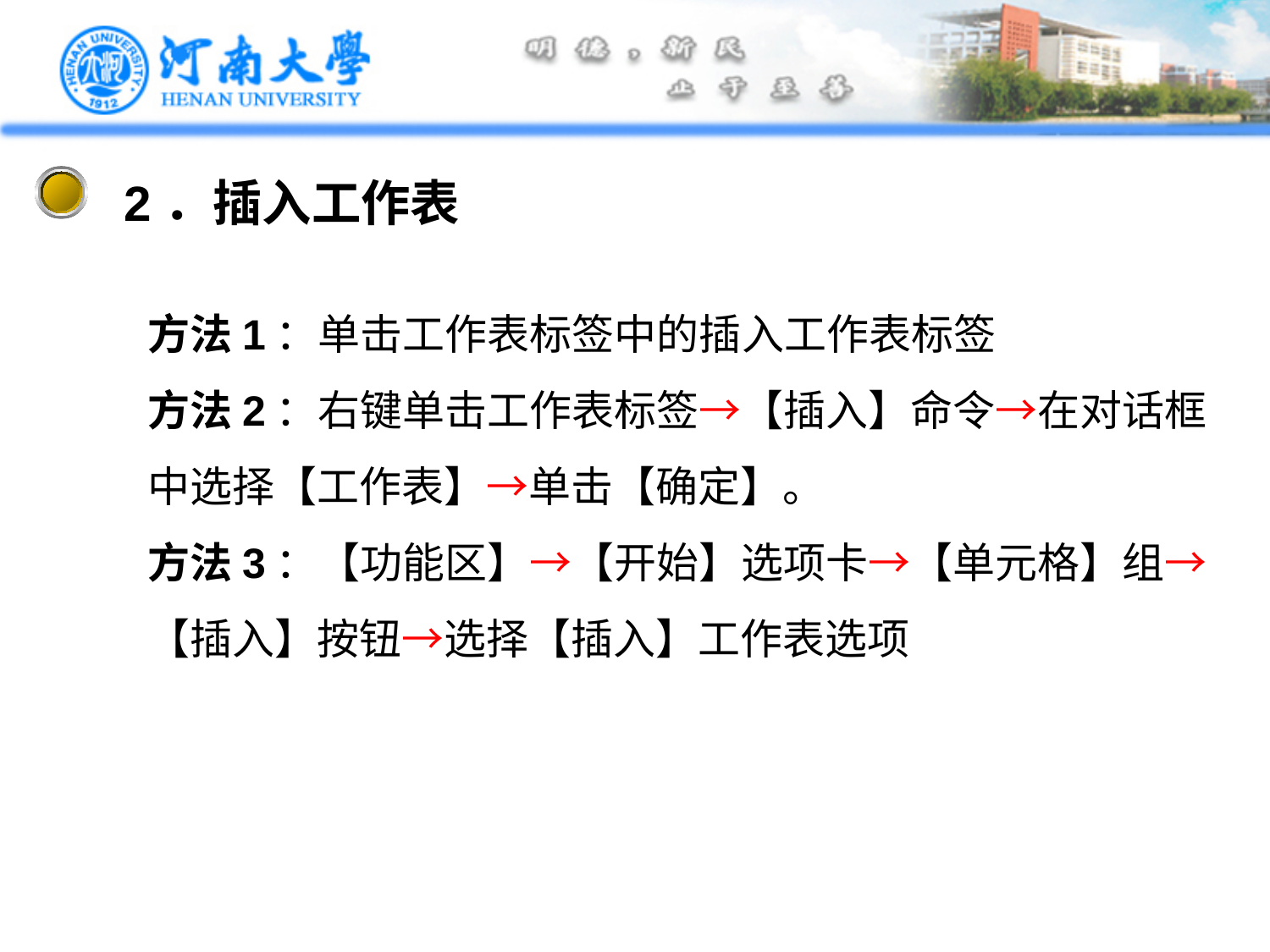

2．插入工作表

方法1：单击工作表标签中的插入工作表标签
方法2：右键单击工作表标签→【插入】命令→在对话框中选择【工作表】→单击【确定】。
方法3：【功能区】→【开始】选项卡→【单元格】组→ 【插入】按钮→选择【插入】工作表选项